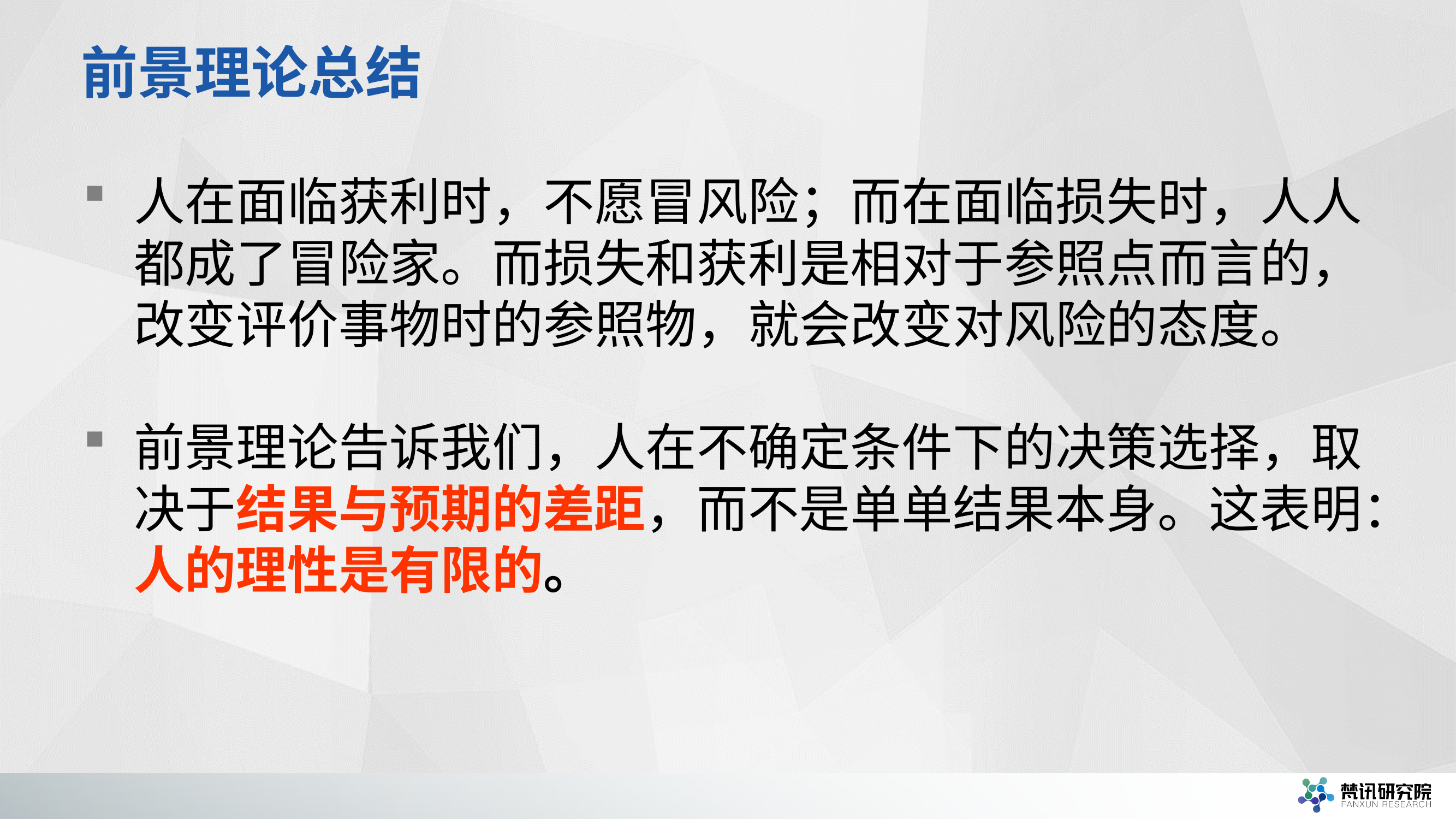

# 前景理论总结
人在面临获利时，不愿冒风险；而在面临损失时，人人都成了冒险家。而损失和获利是相对于参照点而言的，改变评价事物时的参照物，就会改变对风险的态度。

前景理论告诉我们，人在不确定条件下的决策选择，取决于结果与预期的差距，而不是单单结果本身。这表明：人的理性是有限的。